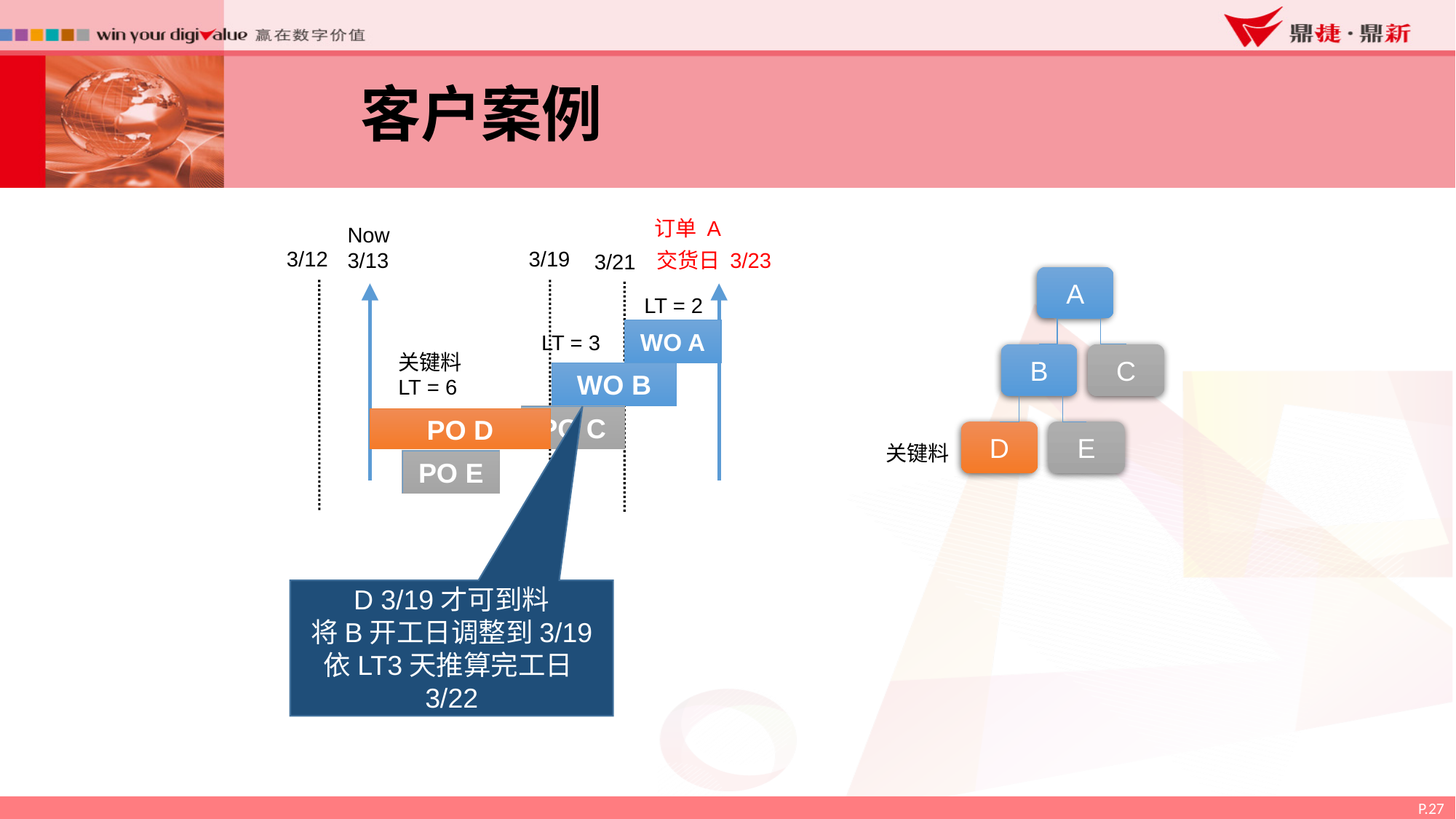

客户案例

订单 A
Now
3/13
3/12
3/19
交货日 3/23
3/21
A

LT = 2
WO A
LT = 3
关键料
LT = 6
B
C
WO B
PO C
PO D
D
E
关键料
PO E
D 3/19才可到料
将B开工日调整到3/19
依LT3天推算完工日3/22